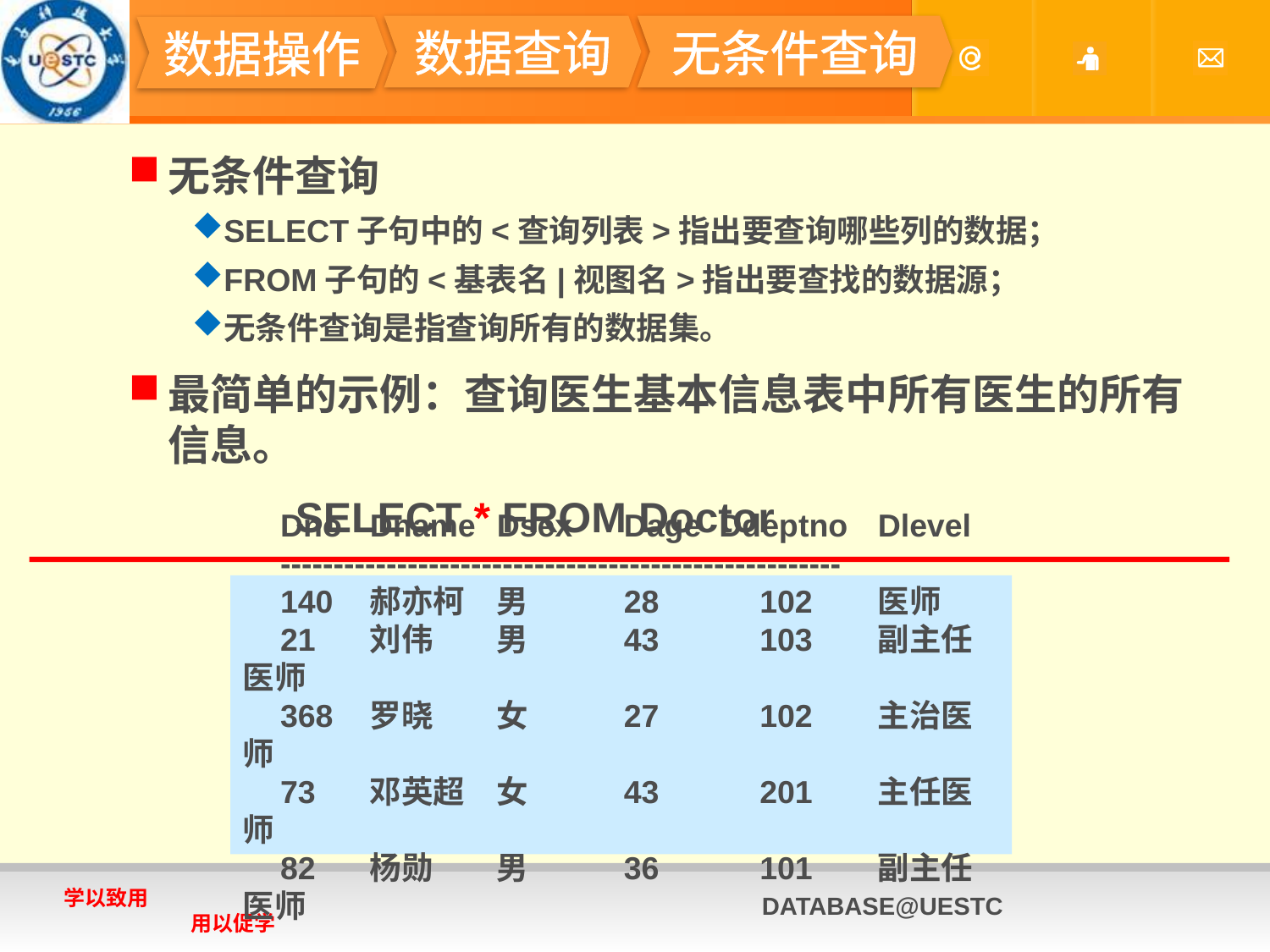

#
数据查询
无条件查询
数据操作
无条件查询
SELECT子句中的<查询列表>指出要查询哪些列的数据；
FROM子句的<基表名|视图名>指出要查找的数据源；
无条件查询是指查询所有的数据集。
最简单的示例：查询医生基本信息表中所有医生的所有信息。
		SELECT * FROM Doctor

Dno	Dname	Dsex	Dage  Ddeptno	Dlevel
-----------------------------------------------------
140	郝亦柯	男	28	 102	医师
21	刘伟 	男	43	 103	副主任医师
368	罗晓 	女	27	 102	主治医师
73	邓英超	女	43	 201	主任医师
82	杨勋	男	36	 101	副主任医师